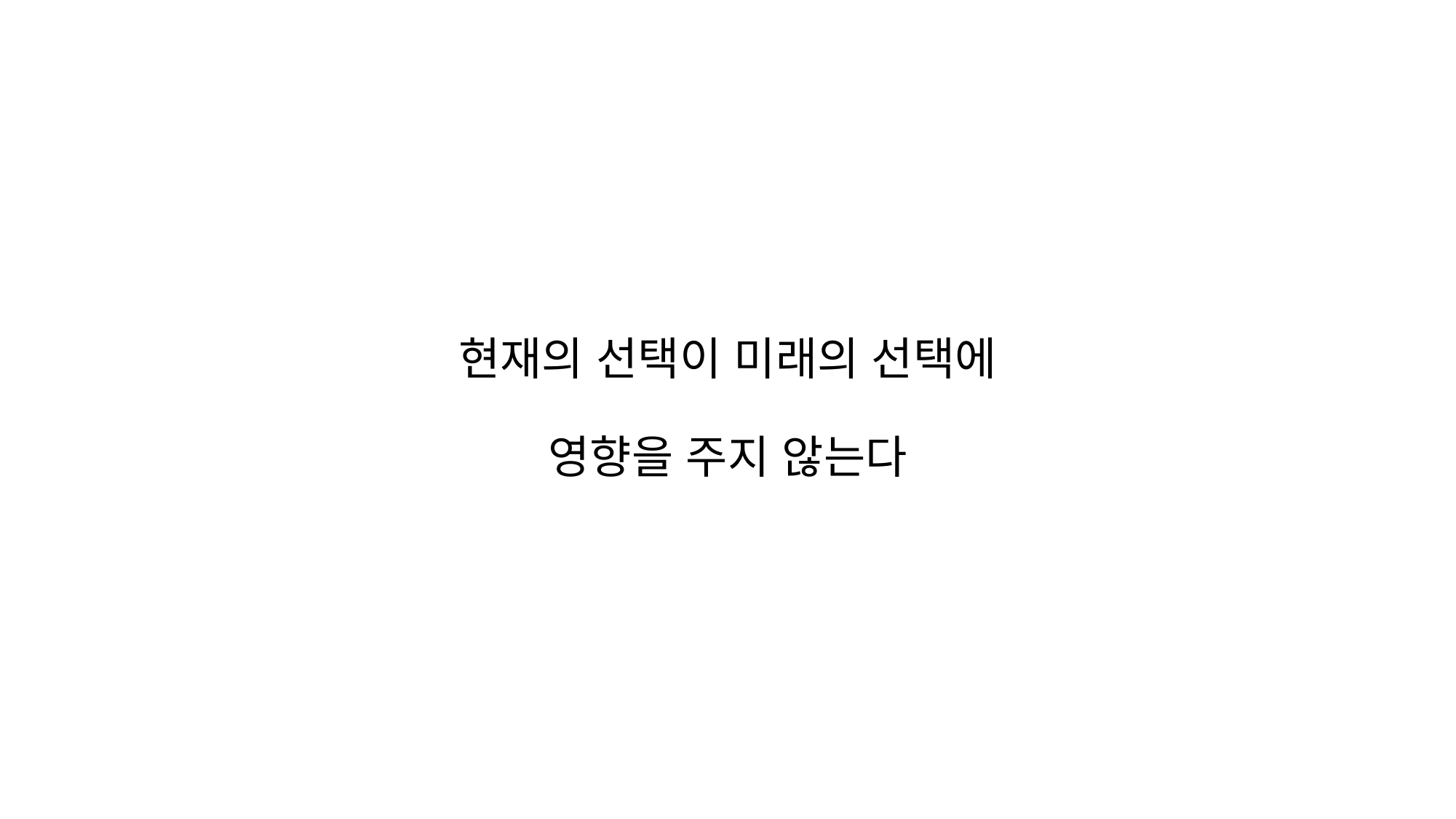

# 현재의 선택이 미래의 선택에 영향을 주지 않는다